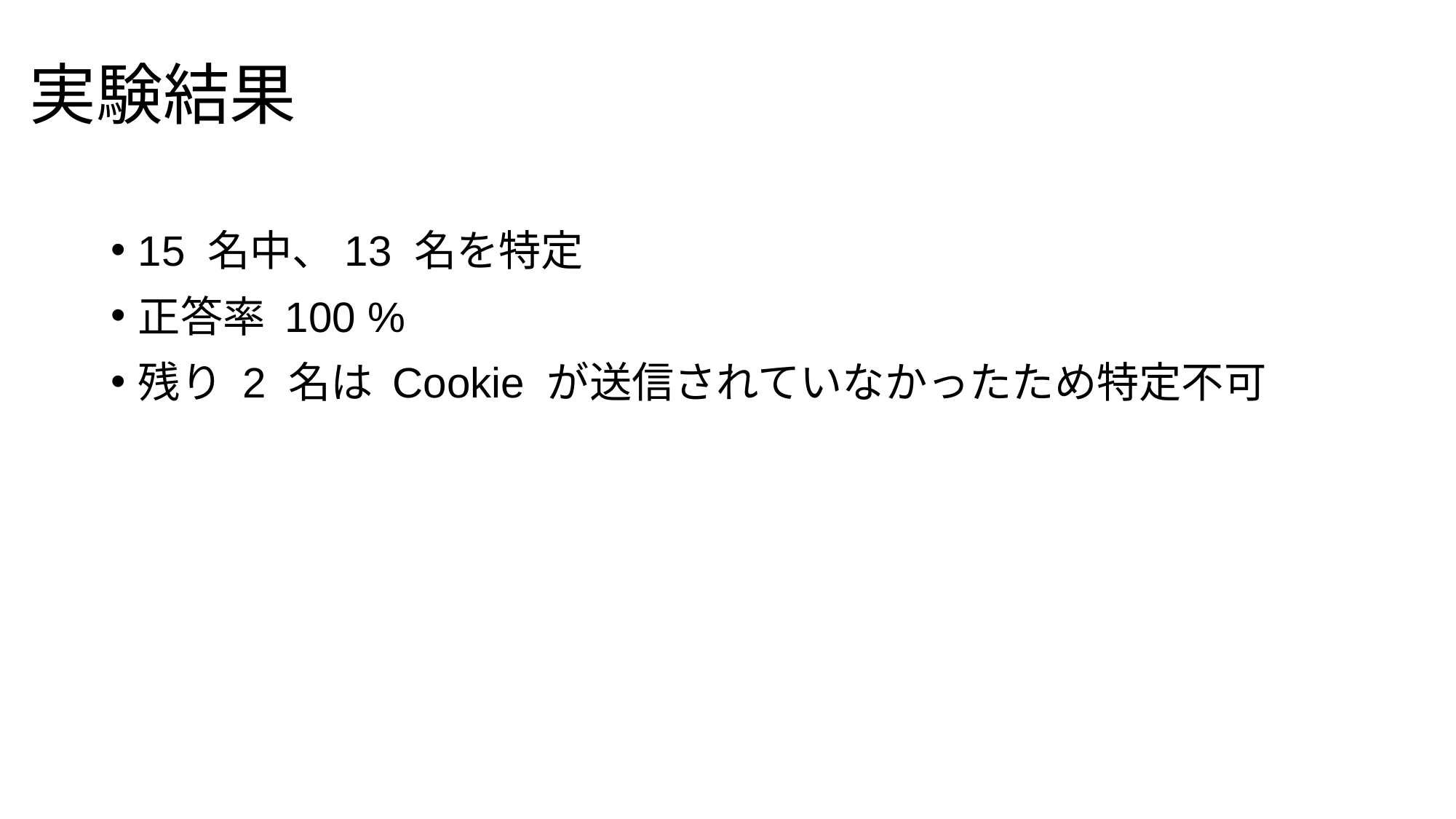

# 実験結果
15 名中、13 名を特定
正答率 100 %
残り 2 名は Cookie が送信されていなかったため特定不可